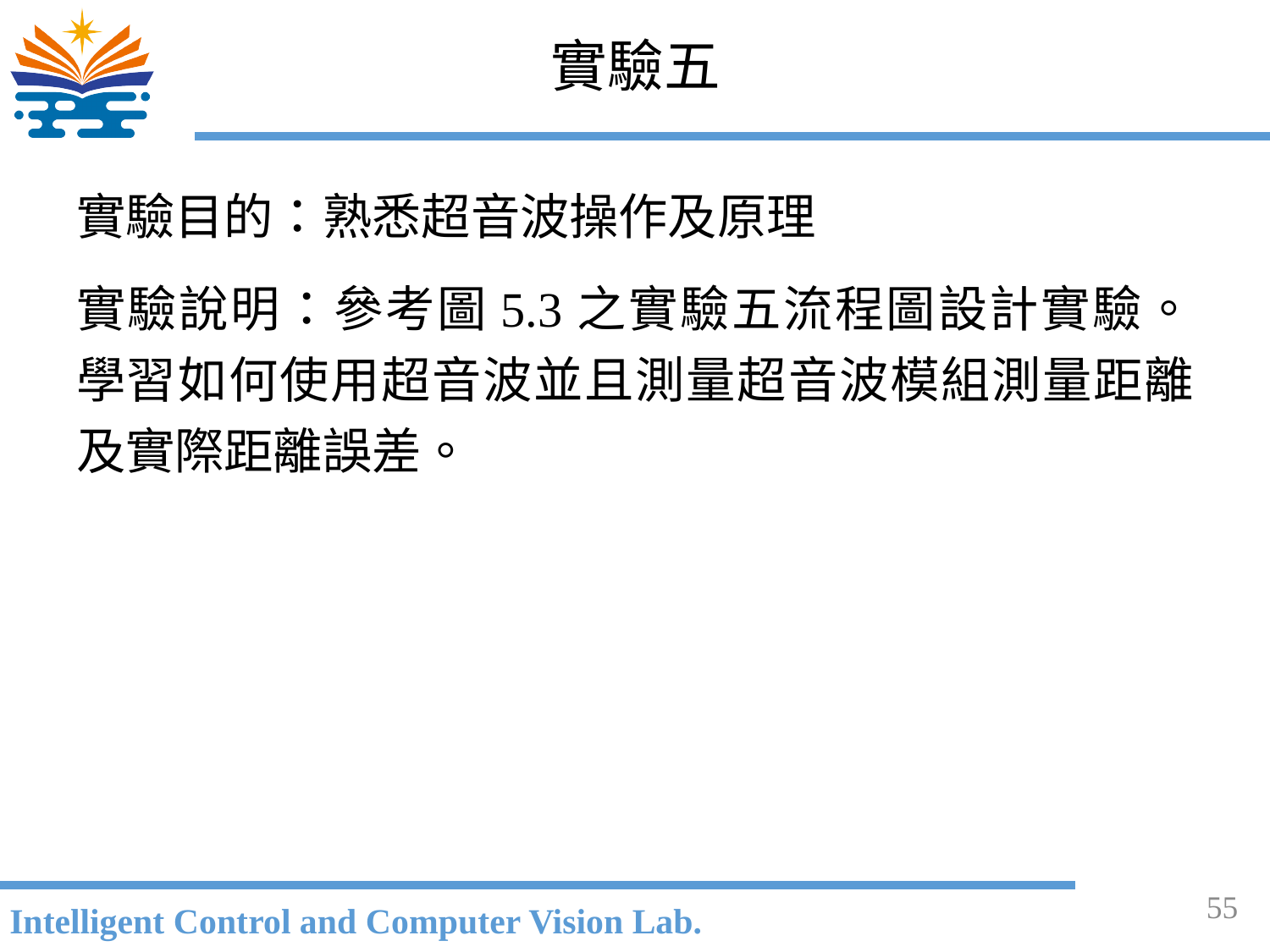

# 實驗五
實驗目的：熟悉超音波操作及原理
實驗說明：參考圖5.3之實驗五流程圖設計實驗。學習如何使用超音波並且測量超音波模組測量距離及實際距離誤差。

55